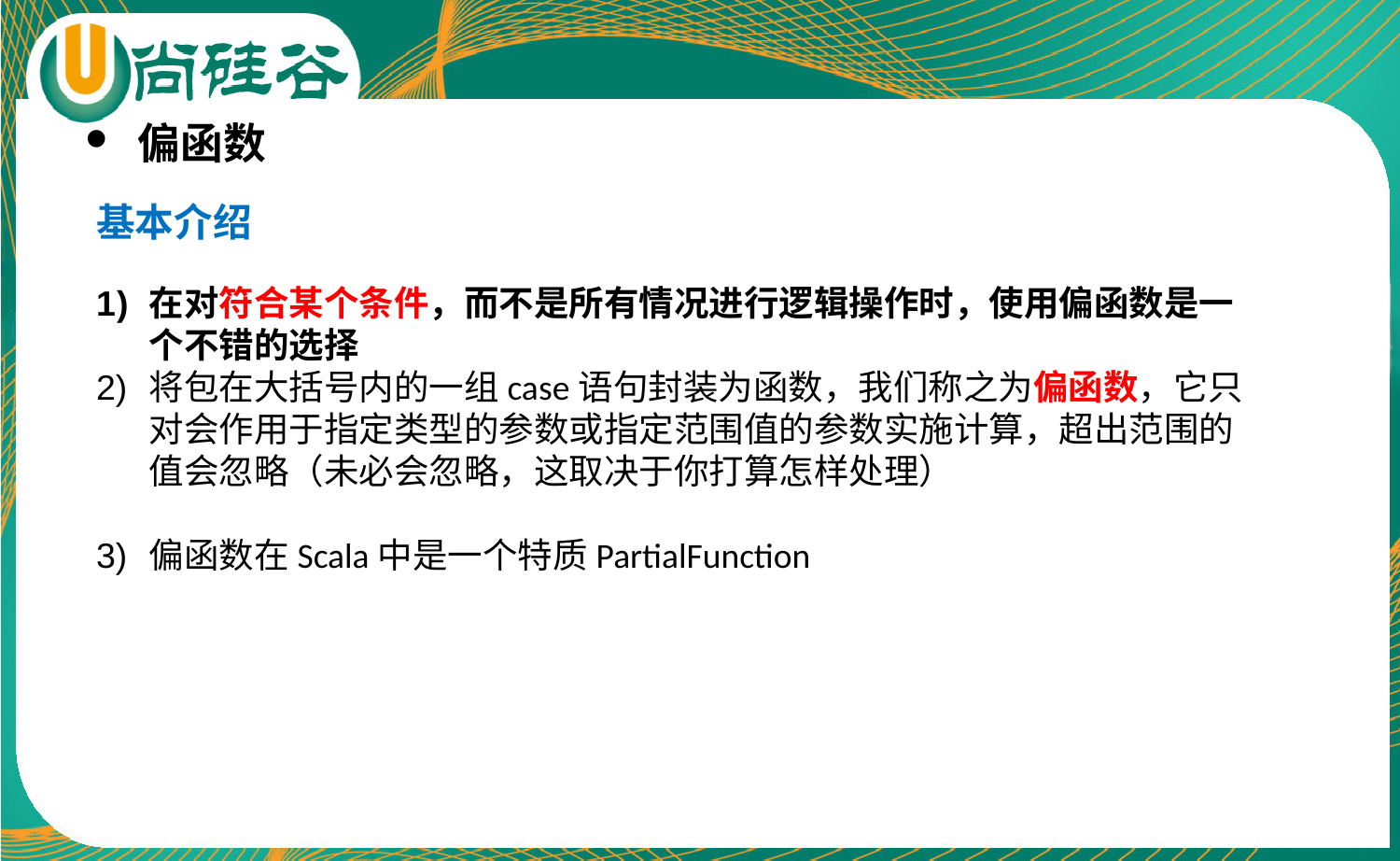

偏函数

基本介绍

在对符合某个条件，而不是所有情况进行逻辑操作时，使用偏函数是一个不错的选择
将包在大括号内的一组case语句封装为函数，我们称之为偏函数，它只对会作用于指定类型的参数或指定范围值的参数实施计算，超出范围的值会忽略（未必会忽略，这取决于你打算怎样处理）

偏函数在Scala中是一个特质PartialFunction